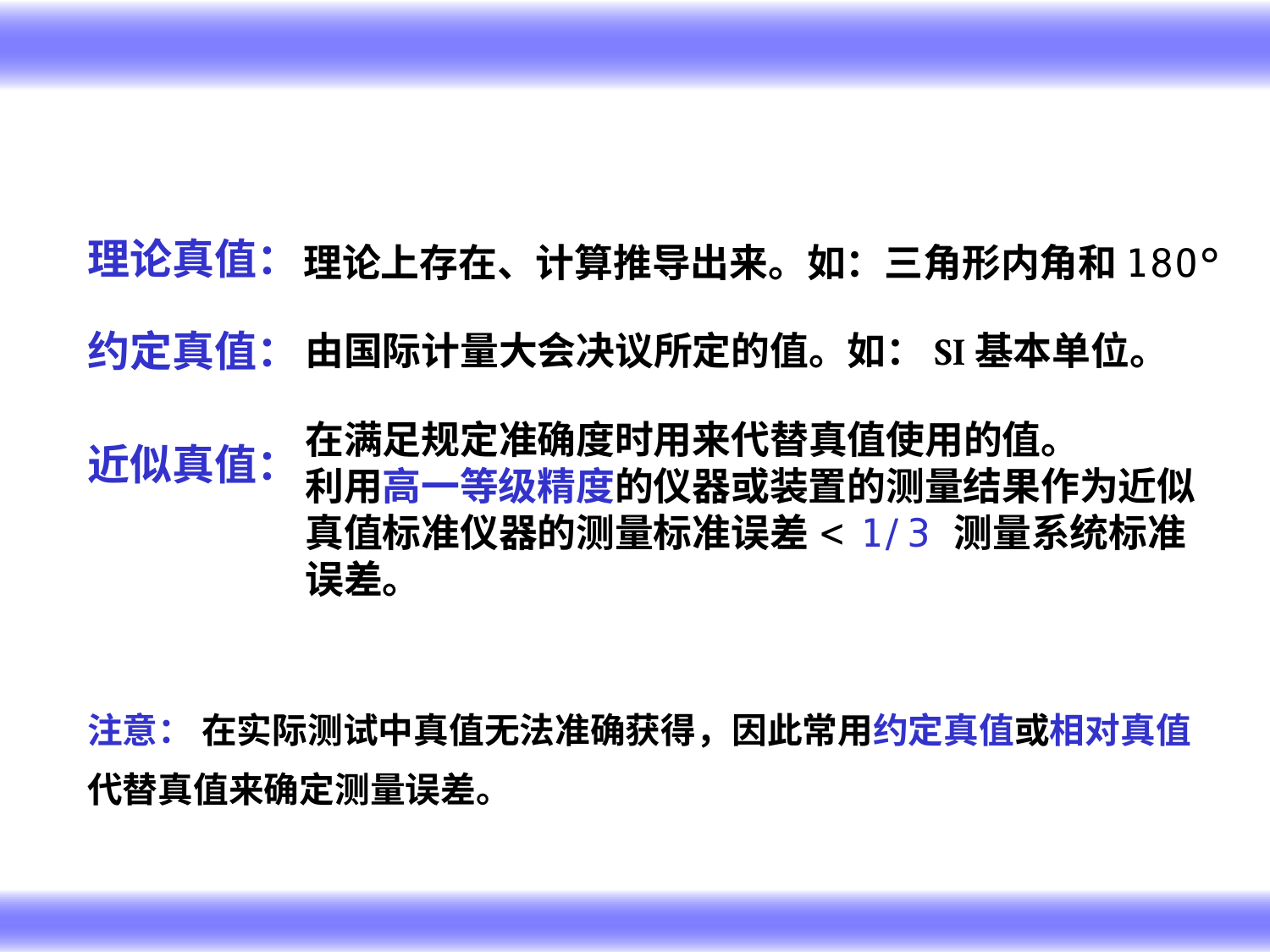

理论真值：
理论上存在、计算推导出来。如：三角形内角和180°
约定真值：
由国际计量大会决议所定的值。如：SI基本单位。
在满足规定准确度时用来代替真值使用的值。
利用高一等级精度的仪器或装置的测量结果作为近似真值标准仪器的测量标准误差< 1/3 测量系统标准误差。

近似真值：
注意： 在实际测试中真值无法准确获得，因此常用约定真值或相对真值代替真值来确定测量误差。
25